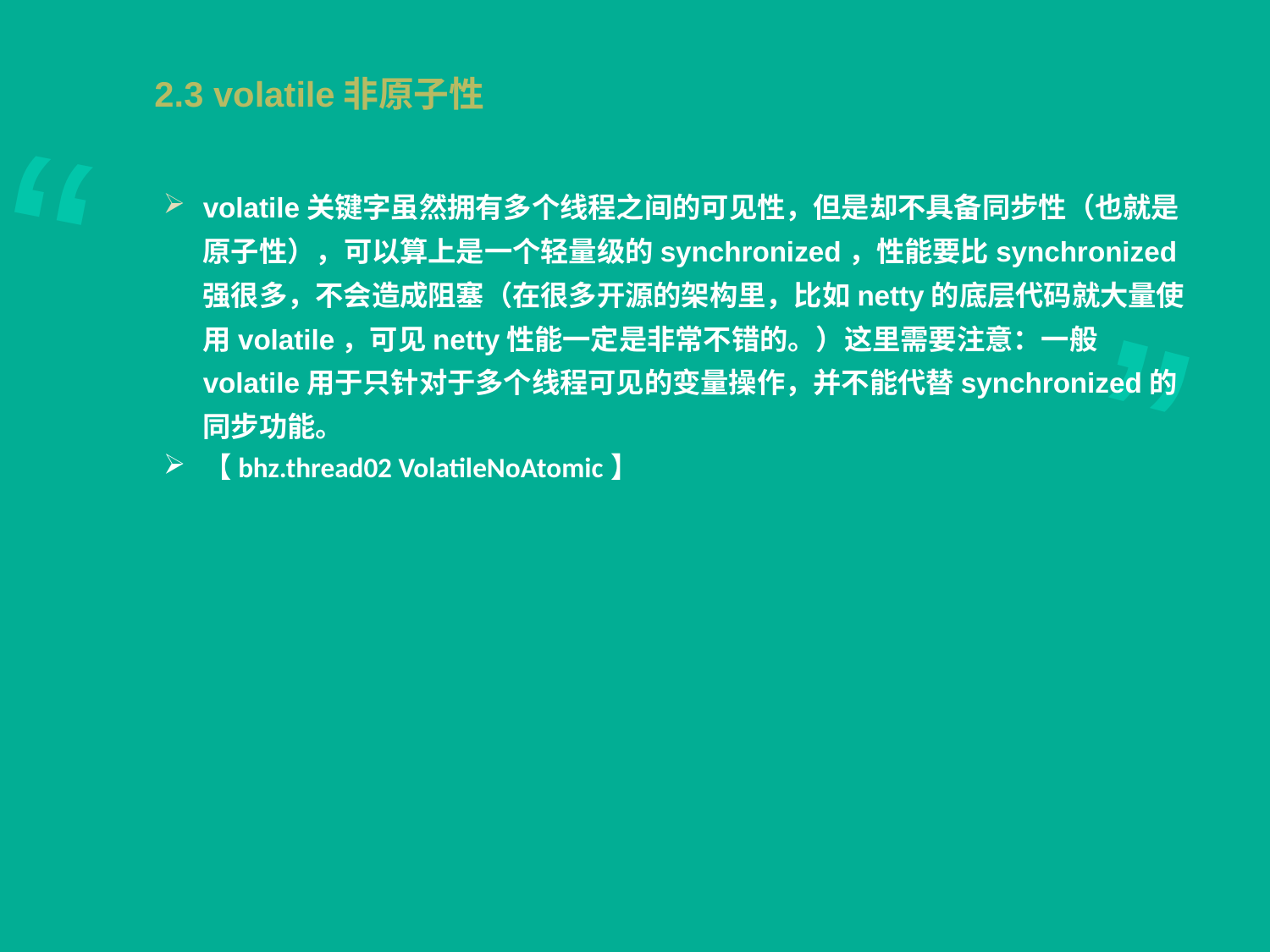

# 2.3 volatile非原子性
volatile关键字虽然拥有多个线程之间的可见性，但是却不具备同步性（也就是原子性），可以算上是一个轻量级的synchronized，性能要比synchronized强很多，不会造成阻塞（在很多开源的架构里，比如netty的底层代码就大量使用volatile，可见netty性能一定是非常不错的。）这里需要注意：一般volatile用于只针对于多个线程可见的变量操作，并不能代替synchronized的同步功能。
【bhz.thread02 VolatileNoAtomic】